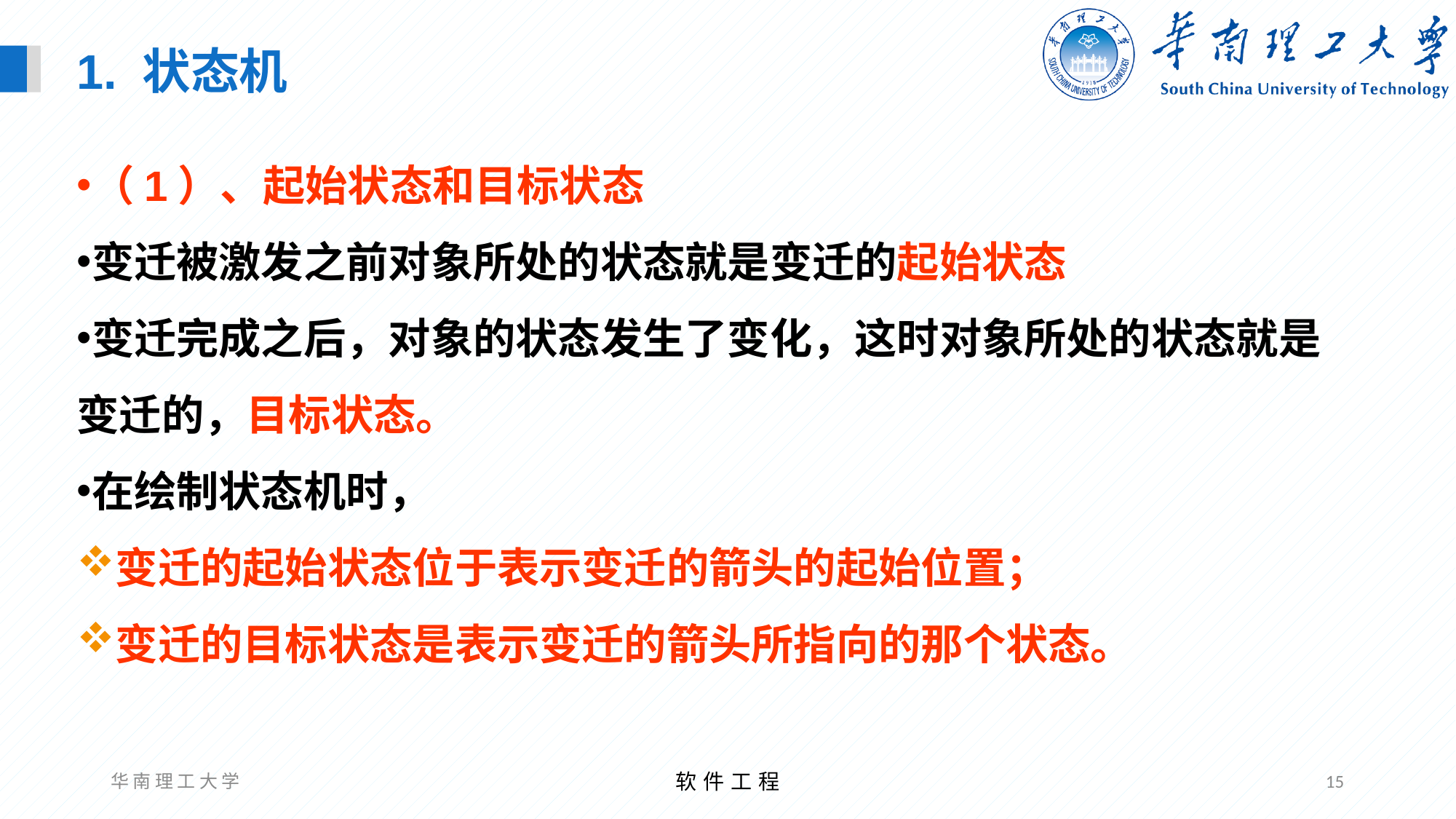

1. 状态机
（1）、起始状态和目标状态
变迁被激发之前对象所处的状态就是变迁的起始状态
变迁完成之后，对象的状态发生了变化，这时对象所处的状态就是变迁的，目标状态。
在绘制状态机时，
变迁的起始状态位于表示变迁的箭头的起始位置；
变迁的目标状态是表示变迁的箭头所指向的那个状态。
华 南 理 工 大 学
软 件 工 程
15